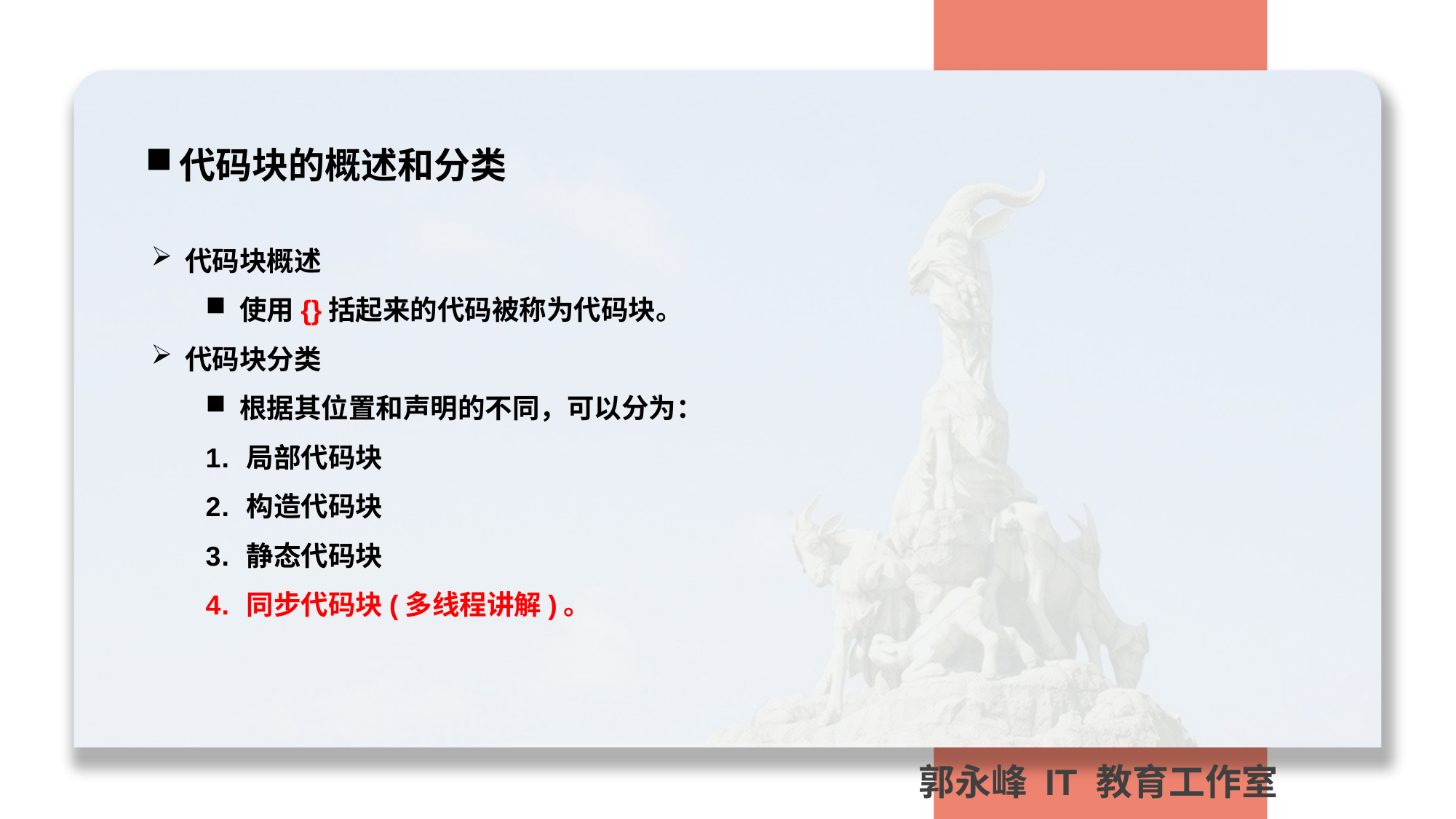

代码块的概述和分类
代码块概述
使用{}括起来的代码被称为代码块。
代码块分类
根据其位置和声明的不同，可以分为：
局部代码块
构造代码块
静态代码块
同步代码块(多线程讲解)。